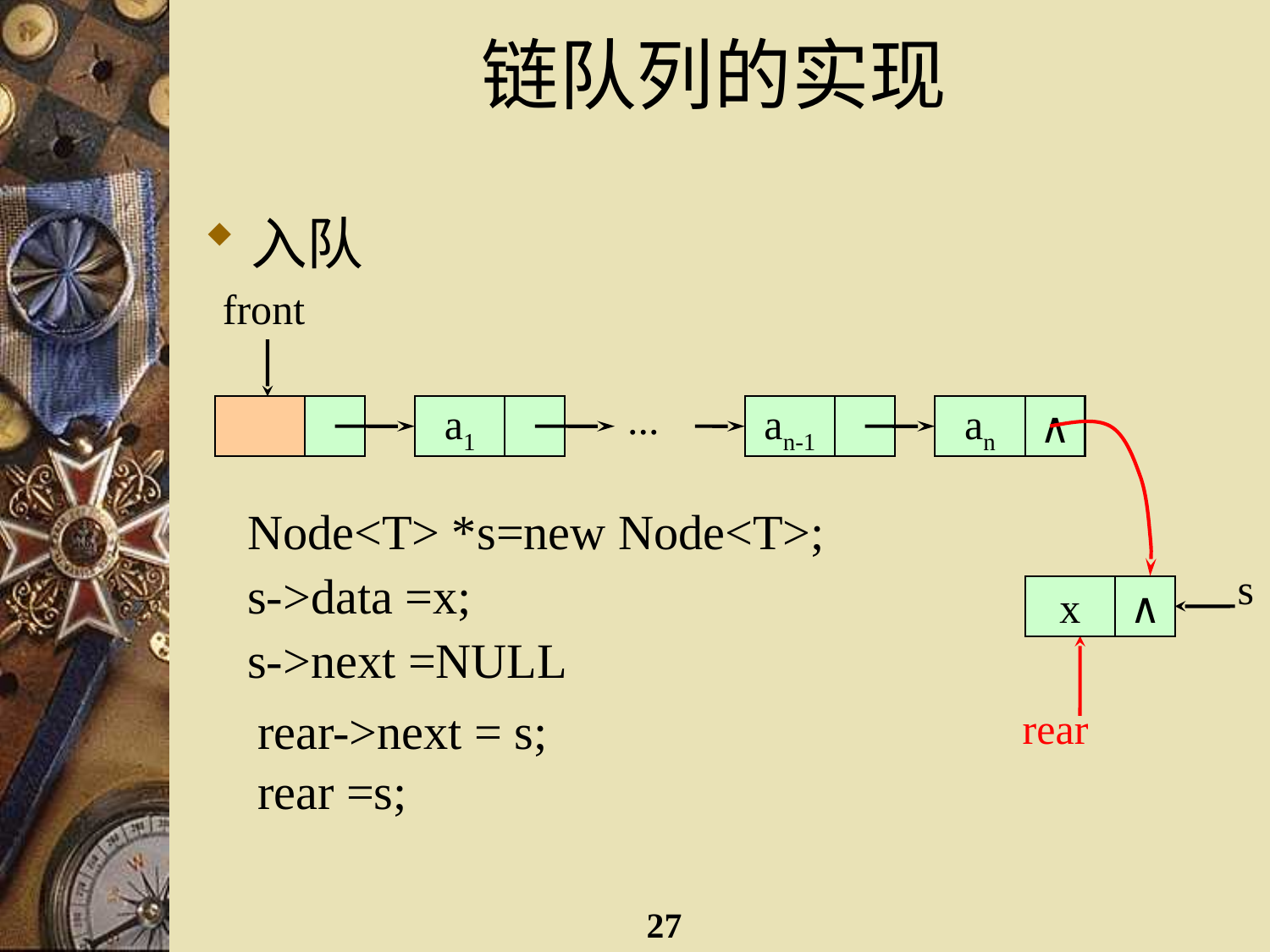

# 链队列的实现
入队
front

a1

an-1

an
∧
...

Node<T> *s=new Node<T>;
s->data =x;
s->next =NULL
rear
s
x
∧

rear
rear->next = s;
rear =s;